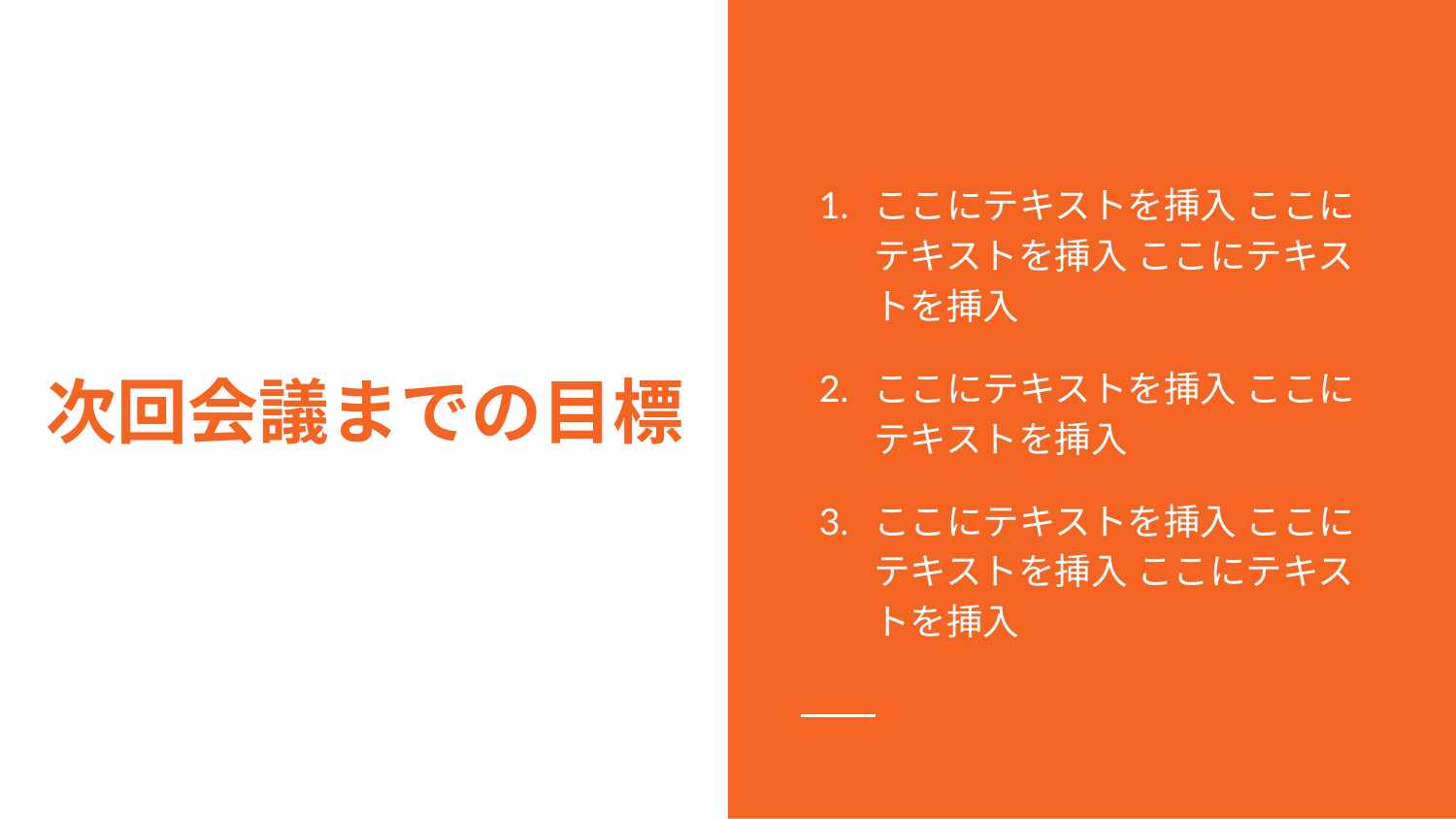

ここにテキストを挿入 ここにテキストを挿入 ここにテキストを挿入
ここにテキストを挿入 ここにテキストを挿入
ここにテキストを挿入 ここにテキストを挿入 ここにテキストを挿入
# 次回会議までの目標